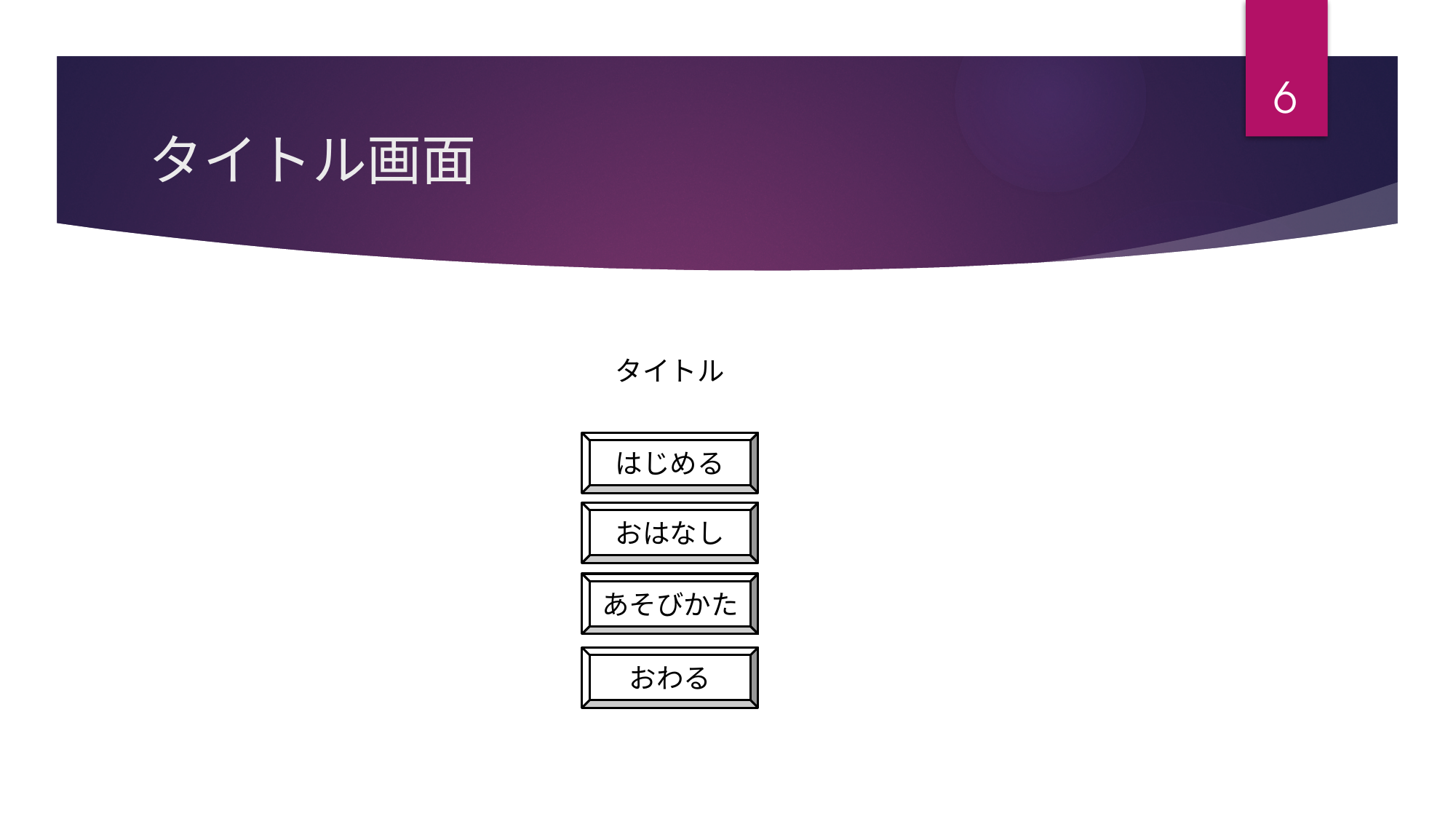

6
# タイトル画面

タイトル
はじめる
おはなし
あそびかた
おわる